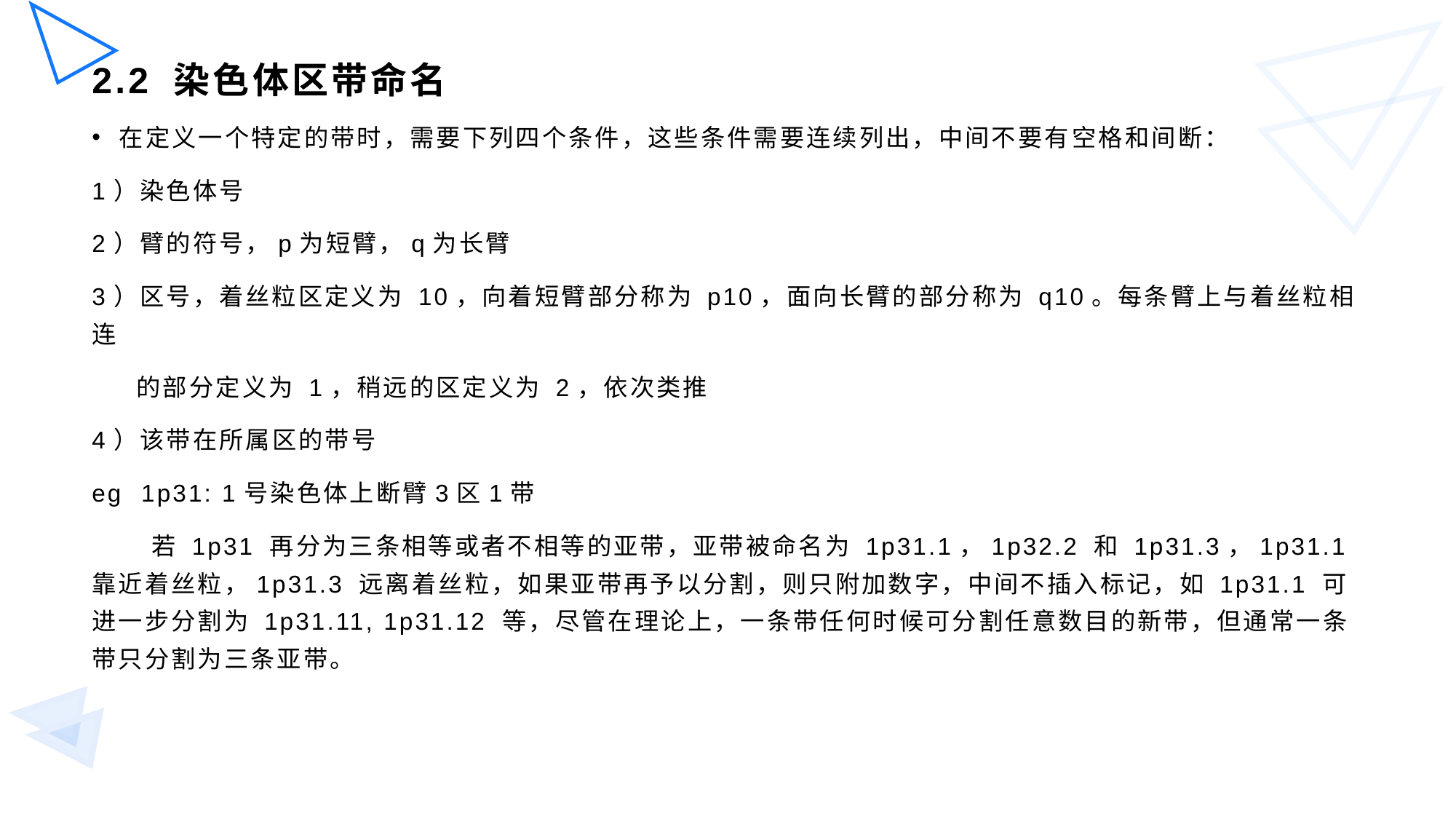

# 2.2 染色体区带命名
在定义一个特定的带时，需要下列四个条件，这些条件需要连续列出，中间不要有空格和间断：
1）染色体号
2）臂的符号，p为短臂，q为长臂
3）区号，着丝粒区定义为 10，向着短臂部分称为 p10，面向长臂的部分称为 q10。每条臂上与着丝粒相连
     的部分定义为 1，稍远的区定义为 2，依次类推
4）该带在所属区的带号
eg  1p31: 1号染色体上断臂3区1带
       若 1p31 再分为三条相等或者不相等的亚带，亚带被命名为 1p31.1，1p32.2 和 1p31.3，1p31.1 靠近着丝粒，1p31.3 远离着丝粒，如果亚带再予以分割，则只附加数字，中间不插入标记，如 1p31.1 可进一步分割为 1p31.11, 1p31.12 等，尽管在理论上，一条带任何时候可分割任意数目的新带，但通常一条带只分割为三条亚带。